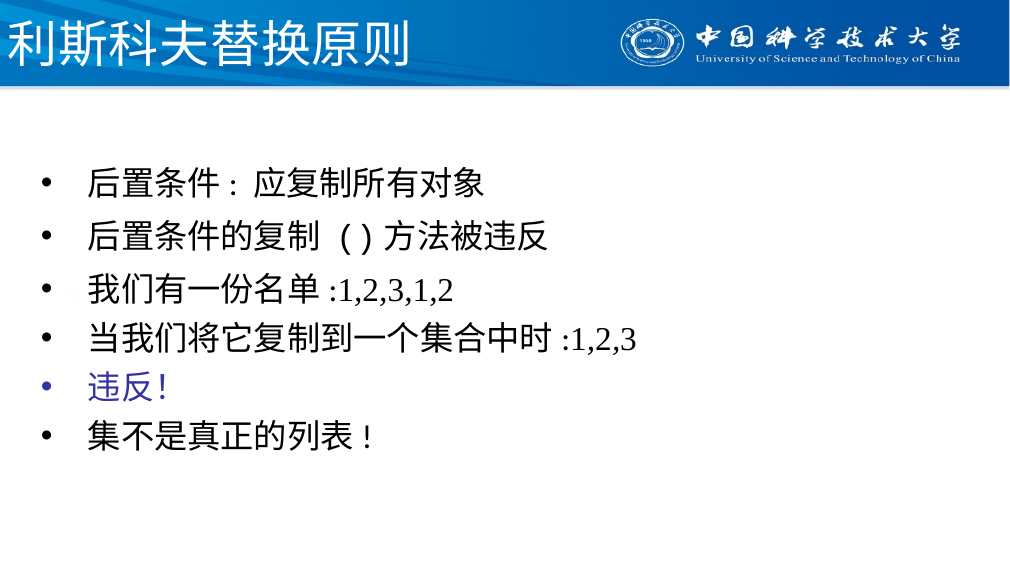

# 利斯科夫替换原则
后置条件: 应复制所有对象
后置条件的复制 ()方法被违反
我们有一份名单:1,2,3,1,2
当我们将它复制到一个集合中时:1,2,3
违反！
集不是真正的列表!